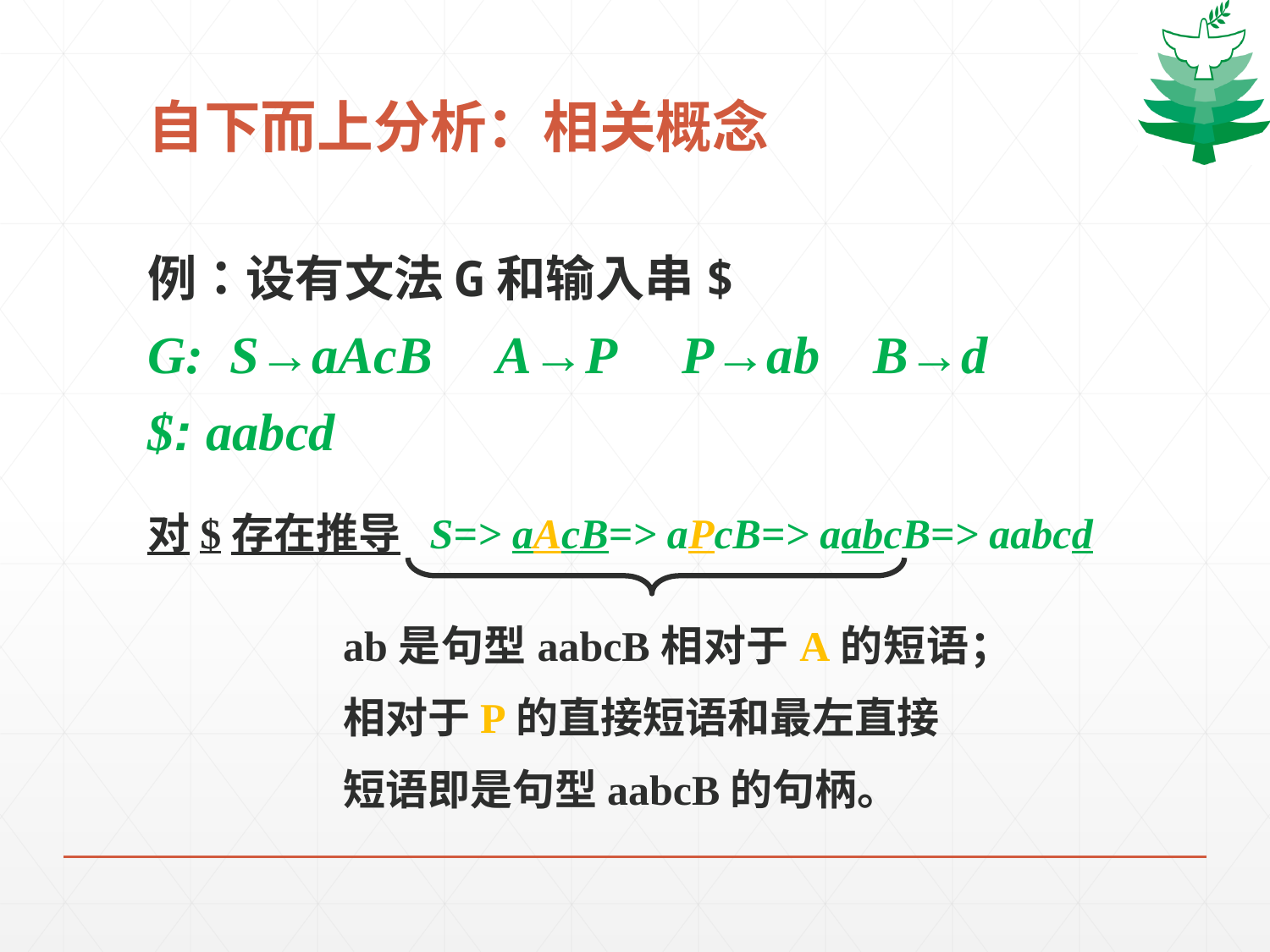

# 自下而上分析：相关概念
例：设有文法G和输入串$
G:  S→aAcB     A→P     P→ab    B→d
$: aabcd

对$存在推导  S=> aAcB=> aPcB=> aabcB=> aabcd

ab是句型aabcB相对于A的短语；
相对于P的直接短语和最左直接
短语即是句型aabcB的句柄。